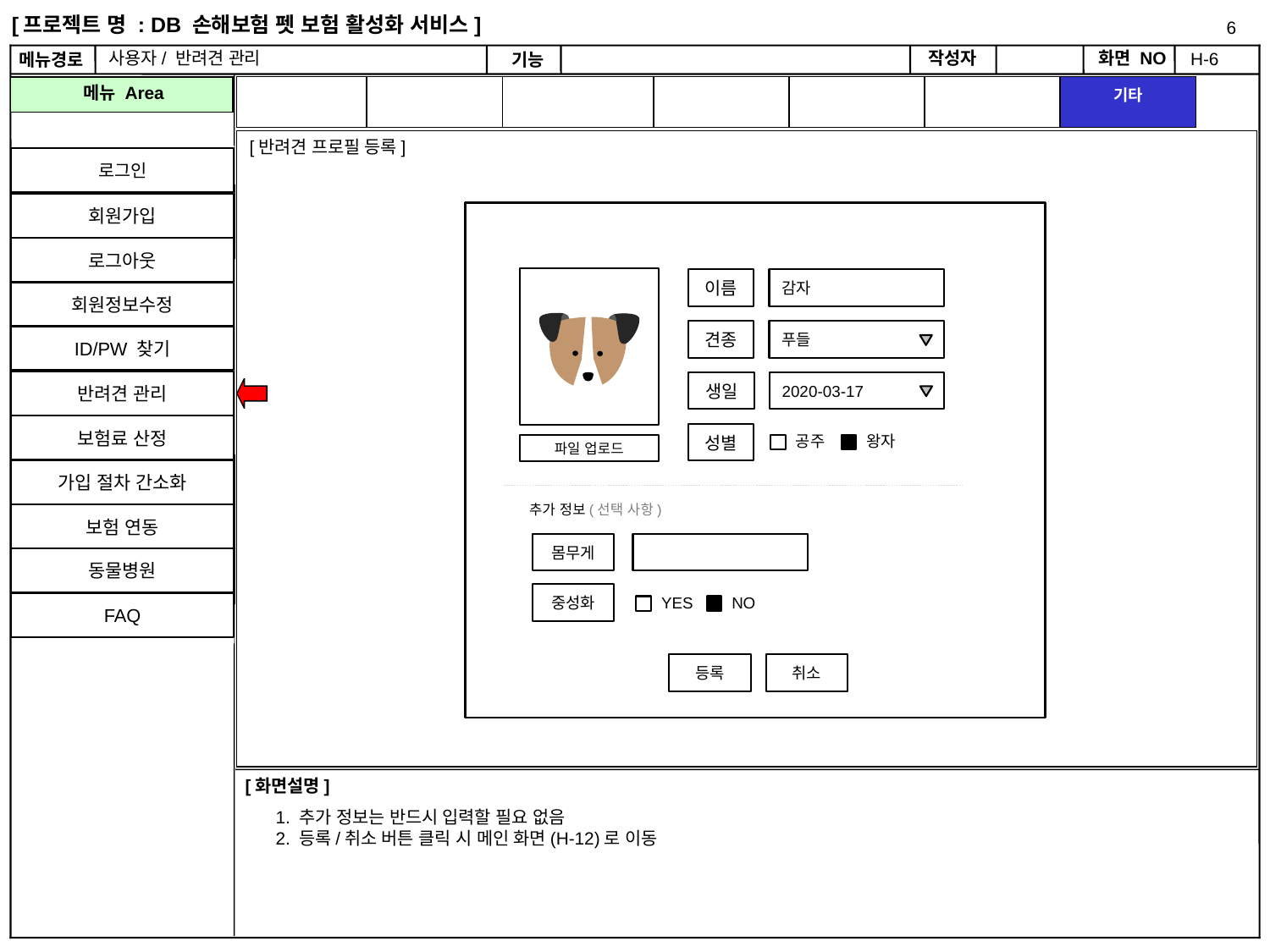

[프로젝트 명 : DB 손해보험 펫 보험 활성화 서비스]
6
사용자/ 반려견 관리
H-6

[반려견 프로필 등록]

로그인
회원가입

로그아웃

감자
이름
회원정보수정

푸들
견종
ID/PW 찾기

반려견 관리
생일
2020-03-17

보험료 산정
성별
공주
왕자
파일 업로드

가입 절차 간소화
추가 정보(선택 사항)
보험 연동

몸무게
동물병원
중성화
YES
NO
FAQ

등록
취소
1. 추가 정보는 반드시 입력할 필요 없음
2. 등록/취소 버튼 클릭 시 메인 화면(H-12)로 이동